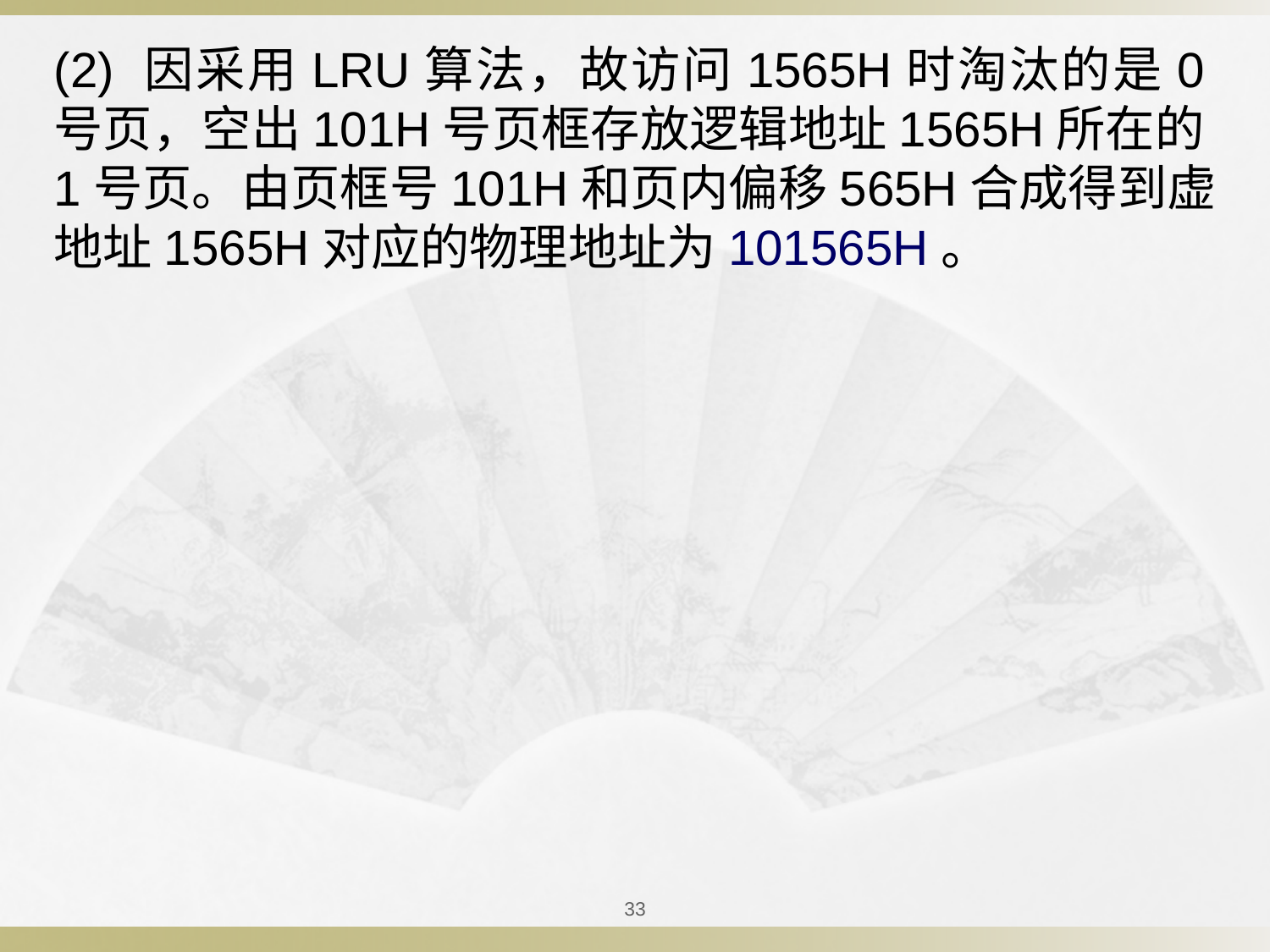

(2) 因采用LRU算法，故访问1565H时淘汰的是0号页，空出101H号页框存放逻辑地址1565H所在的1号页。由页框号101H和页内偏移565H合成得到虚地址1565H对应的物理地址为101565H。
33